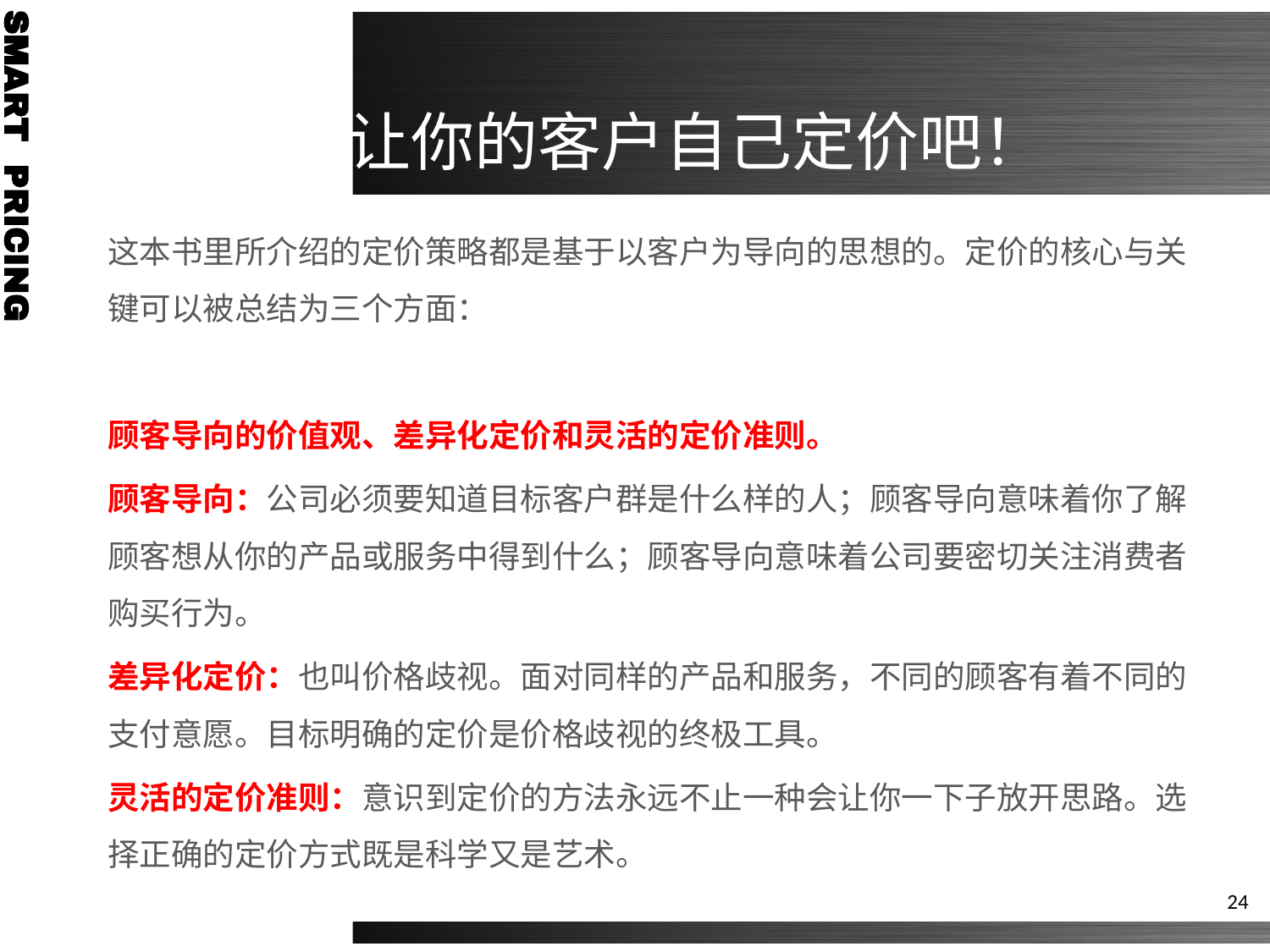

# 让你的客户自己定价吧！
这本书里所介绍的定价策略都是基于以客户为导向的思想的。定价的核心与关键可以被总结为三个方面：

顾客导向的价值观、差异化定价和灵活的定价准则。
顾客导向：公司必须要知道目标客户群是什么样的人；顾客导向意味着你了解顾客想从你的产品或服务中得到什么；顾客导向意味着公司要密切关注消费者购买行为。
差异化定价：也叫价格歧视。面对同样的产品和服务，不同的顾客有着不同的支付意愿。目标明确的定价是价格歧视的终极工具。
灵活的定价准则：意识到定价的方法永远不止一种会让你一下子放开思路。选择正确的定价方式既是科学又是艺术。